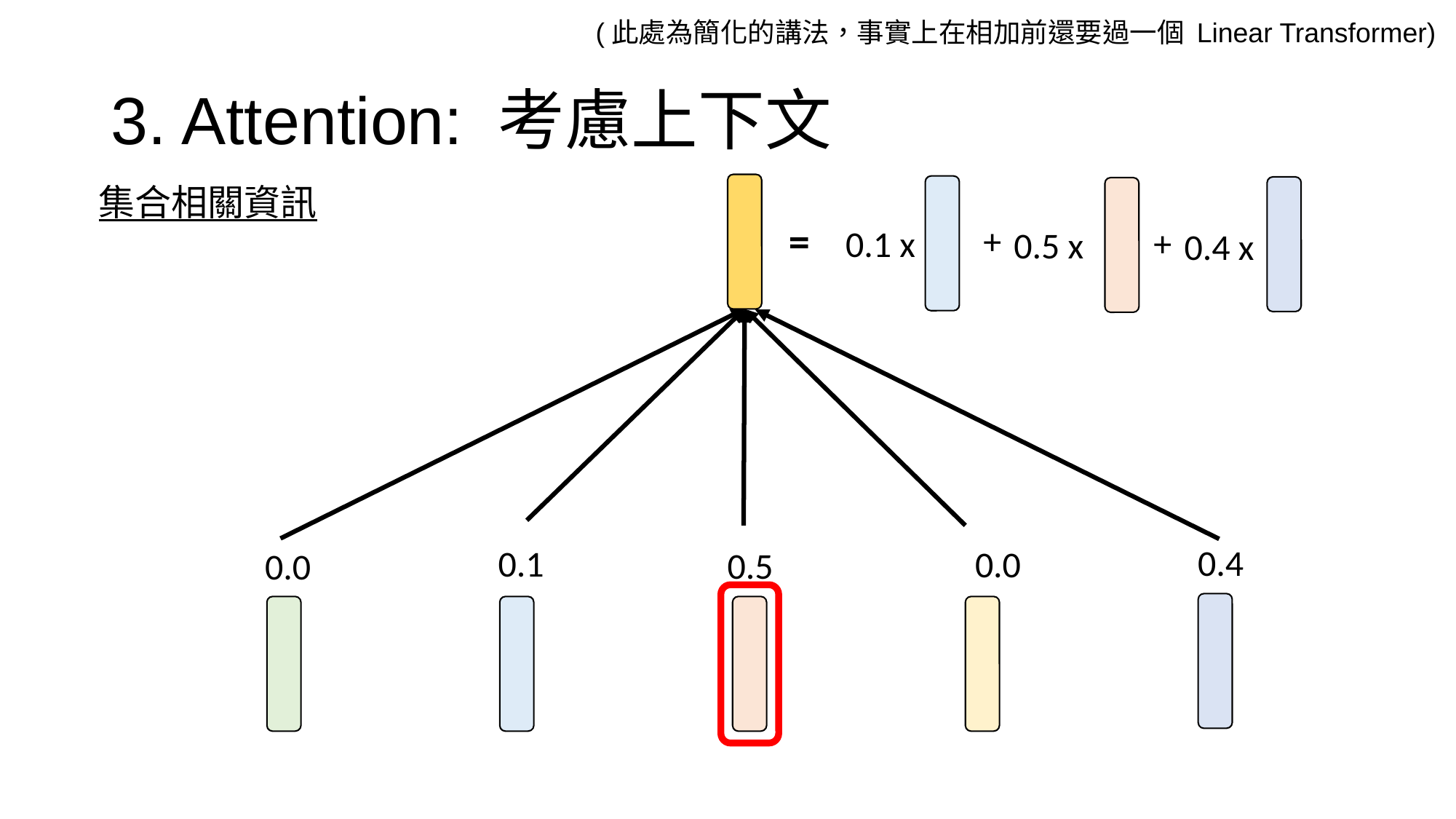

(此處為簡化的講法，事實上在相加前還要過一個 Linear Transformer)
# 3. Attention: 考慮上下文
集合相關資訊

=
+
+
0.1 x
0.5 x
0.4 x
0.4
0.1
0.0
0.5
0.0